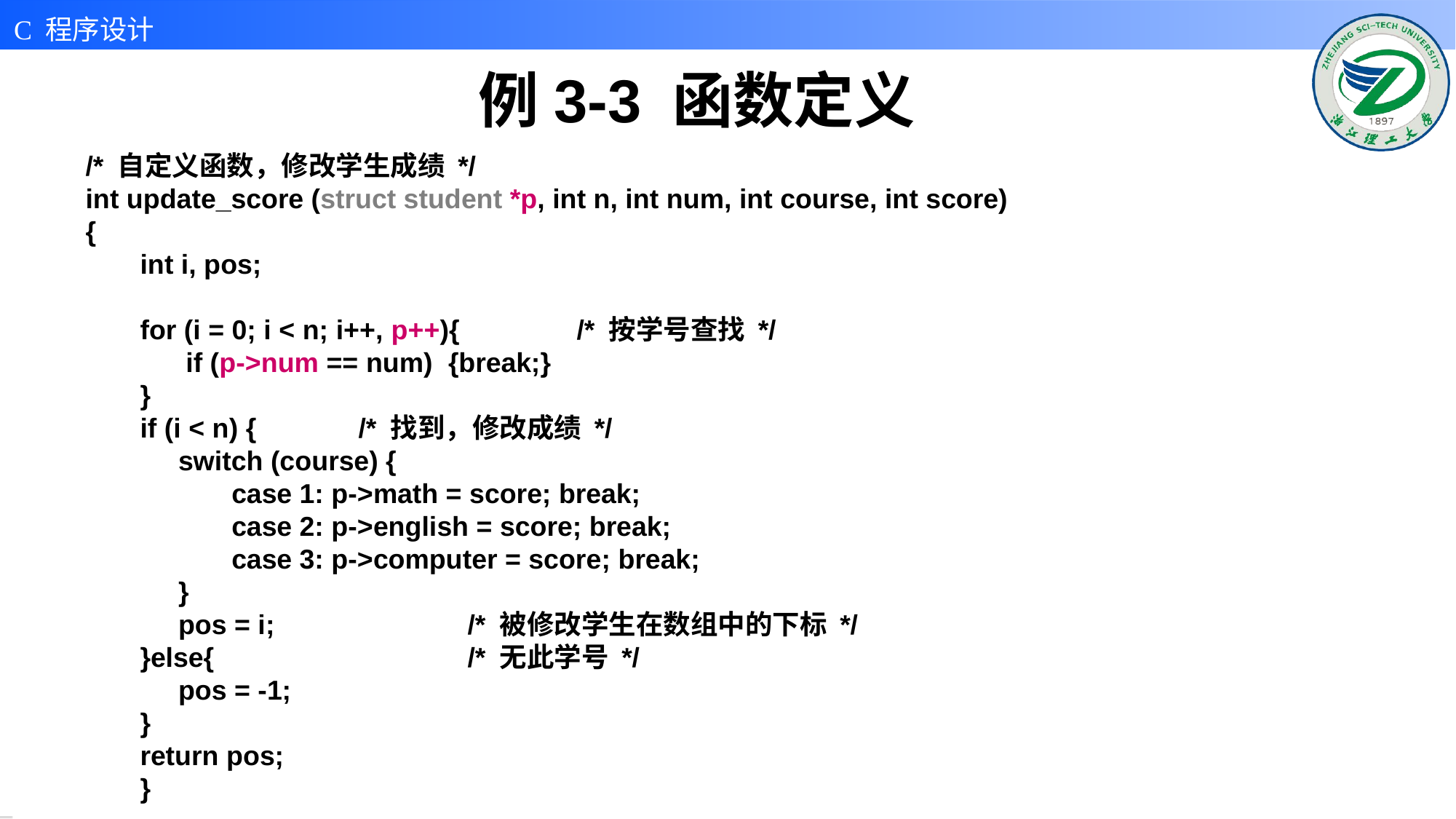

# 例3-3 函数定义
/* 自定义函数，修改学生成绩 */
int update_score (struct student *p, int n, int num, int course, int score)
{
int i, pos;

for (i = 0; i < n; i++, p++){ 		/* 按学号查找 */
      if (p->num == num)  {break;}
}
if (i < n) {	/* 找到，修改成绩 */
     switch (course) {
            case 1: p->math = score; break;
            case 2: p->english = score; break;
            case 3: p->computer = score; break;
     }
     pos = i;  		/* 被修改学生在数组中的下标 */
}else{       		/* 无此学号 */
     pos = -1;
}
return pos;
}